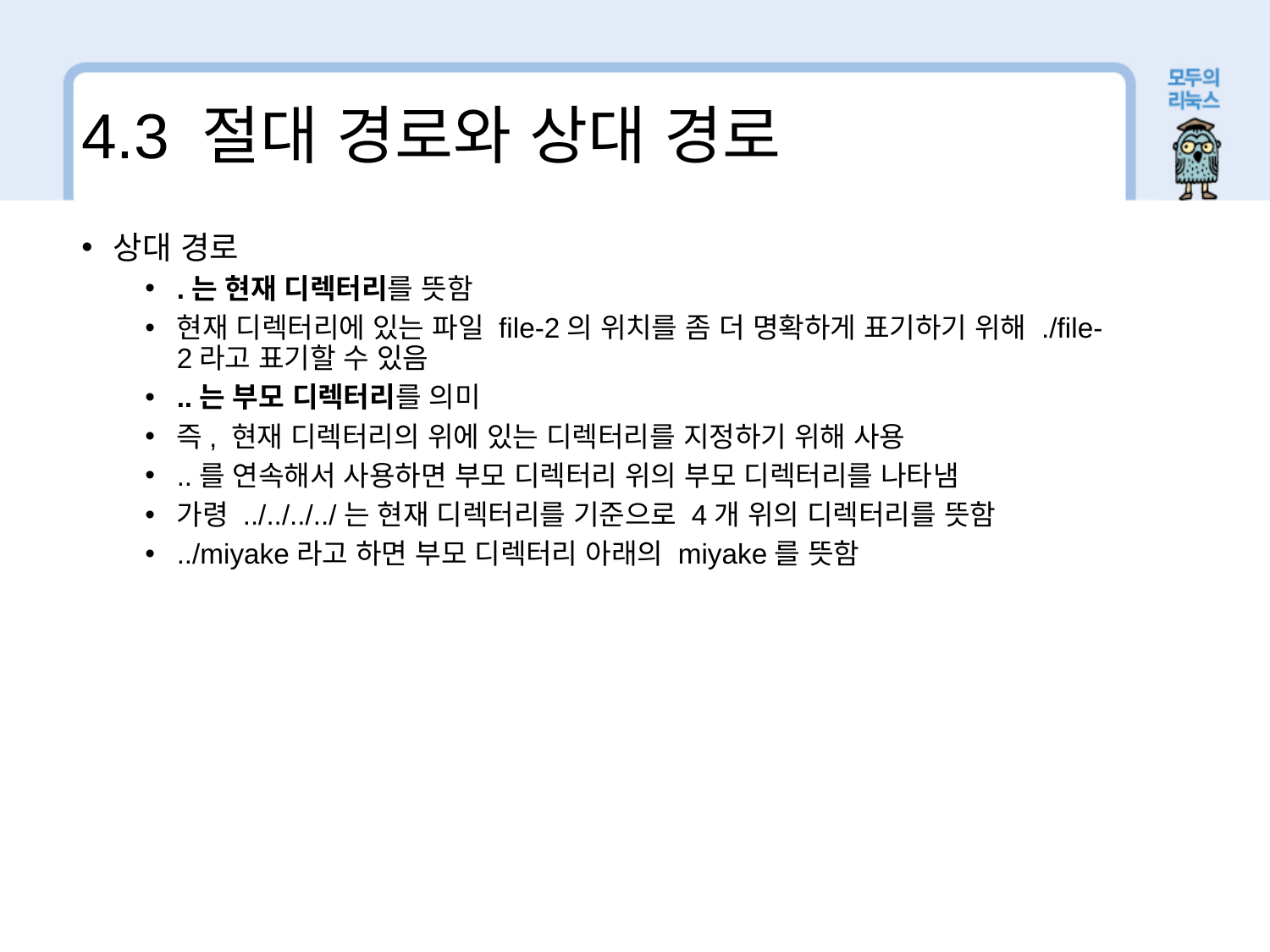

4.3 절대 경로와 상대 경로
상대 경로
.는 현재 디렉터리를 뜻함
현재 디렉터리에 있는 파일 file-2의 위치를 좀 더 명확하게 표기하기 위해 ./file-2라고 표기할 수 있음
..는 부모 디렉터리를 의미
즉, 현재 디렉터리의 위에 있는 디렉터리를 지정하기 위해 사용
..를 연속해서 사용하면 부모 디렉터리 위의 부모 디렉터리를 나타냄
가령 ../../../../는 현재 디렉터리를 기준으로 4개 위의 디렉터리를 뜻함
../miyake라고 하면 부모 디렉터리 아래의 miyake를 뜻함